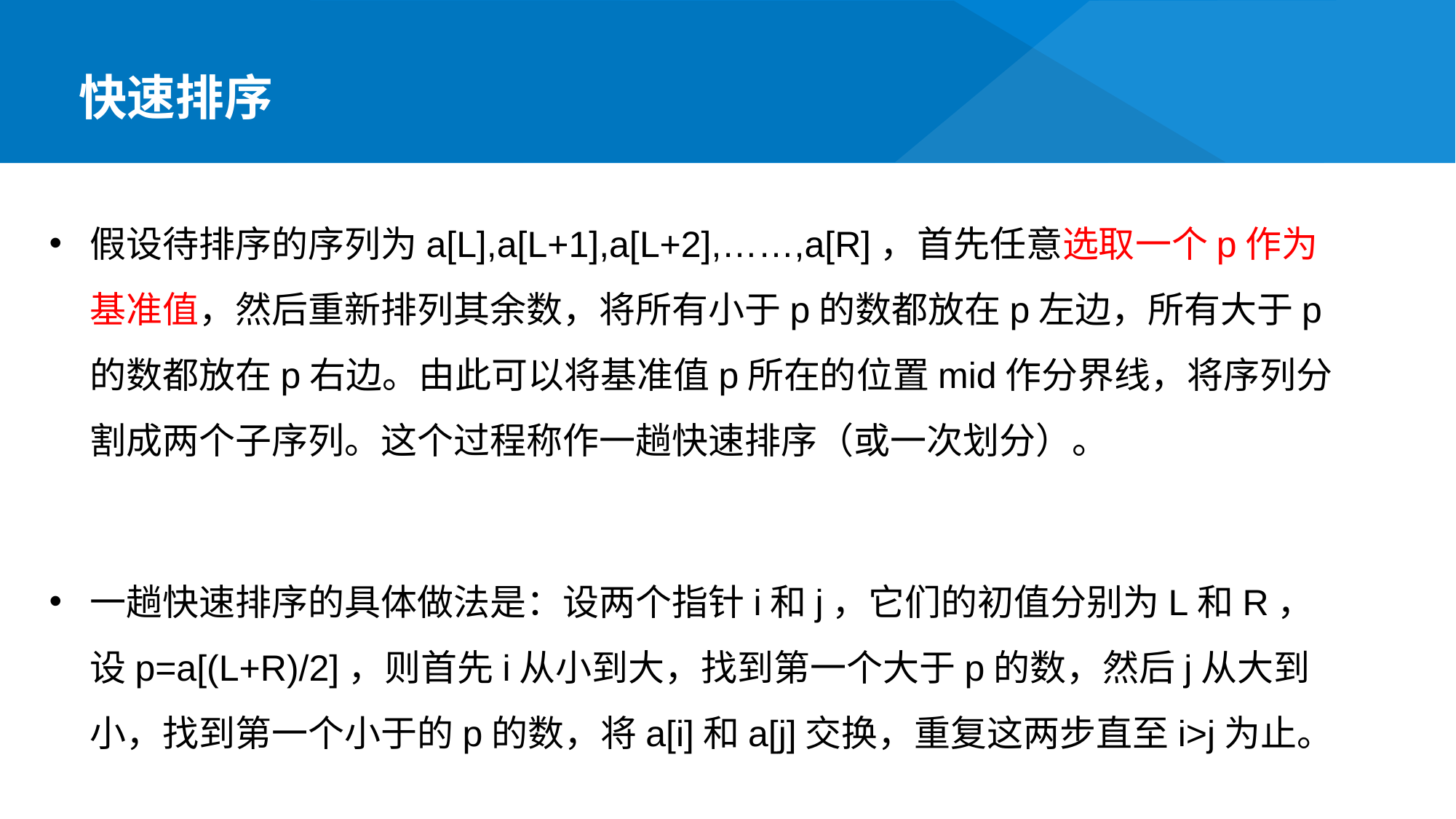

快速排序
假设待排序的序列为a[L],a[L+1],a[L+2],……,a[R]，首先任意选取一个p作为基准值，然后重新排列其余数，将所有小于p的数都放在p左边，所有大于p的数都放在p右边。由此可以将基准值p所在的位置mid作分界线，将序列分割成两个子序列。这个过程称作一趟快速排序（或一次划分）。

一趟快速排序的具体做法是：设两个指针i和j，它们的初值分别为L和R，设p=a[(L+R)/2]，则首先i从小到大，找到第一个大于p的数，然后j从大到小，找到第一个小于的p的数，将a[i]和a[j]交换，重复这两步直至i>j为止。